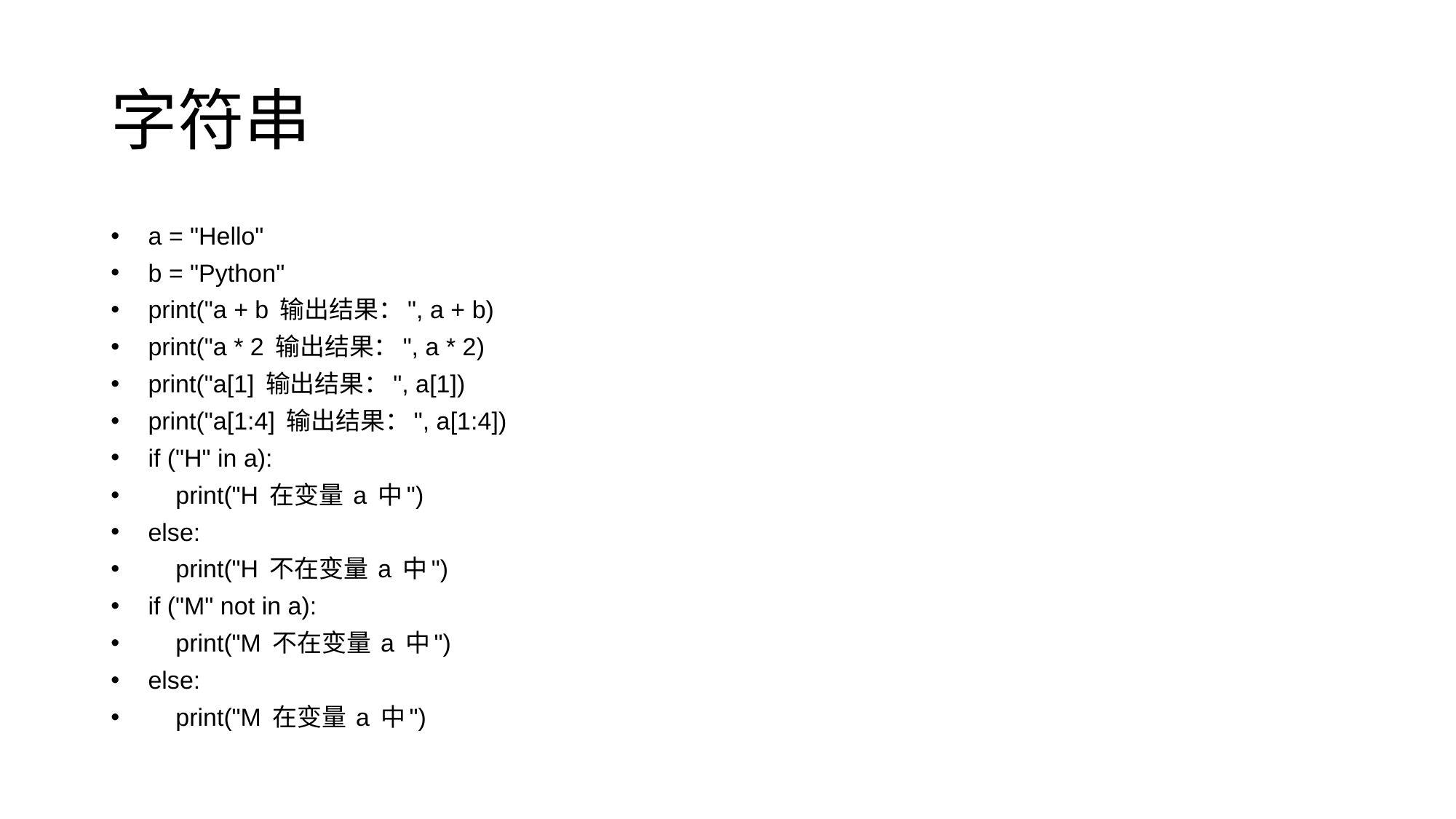

# 字符串
a = "Hello"
b = "Python"
print("a + b 输出结果：", a + b)
print("a * 2 输出结果：", a * 2)
print("a[1] 输出结果：", a[1])
print("a[1:4] 输出结果：", a[1:4])
if ("H" in a):
    print("H 在变量 a 中")
else:
    print("H 不在变量 a 中")
if ("M" not in a):
    print("M 不在变量 a 中")
else:
    print("M 在变量 a 中")